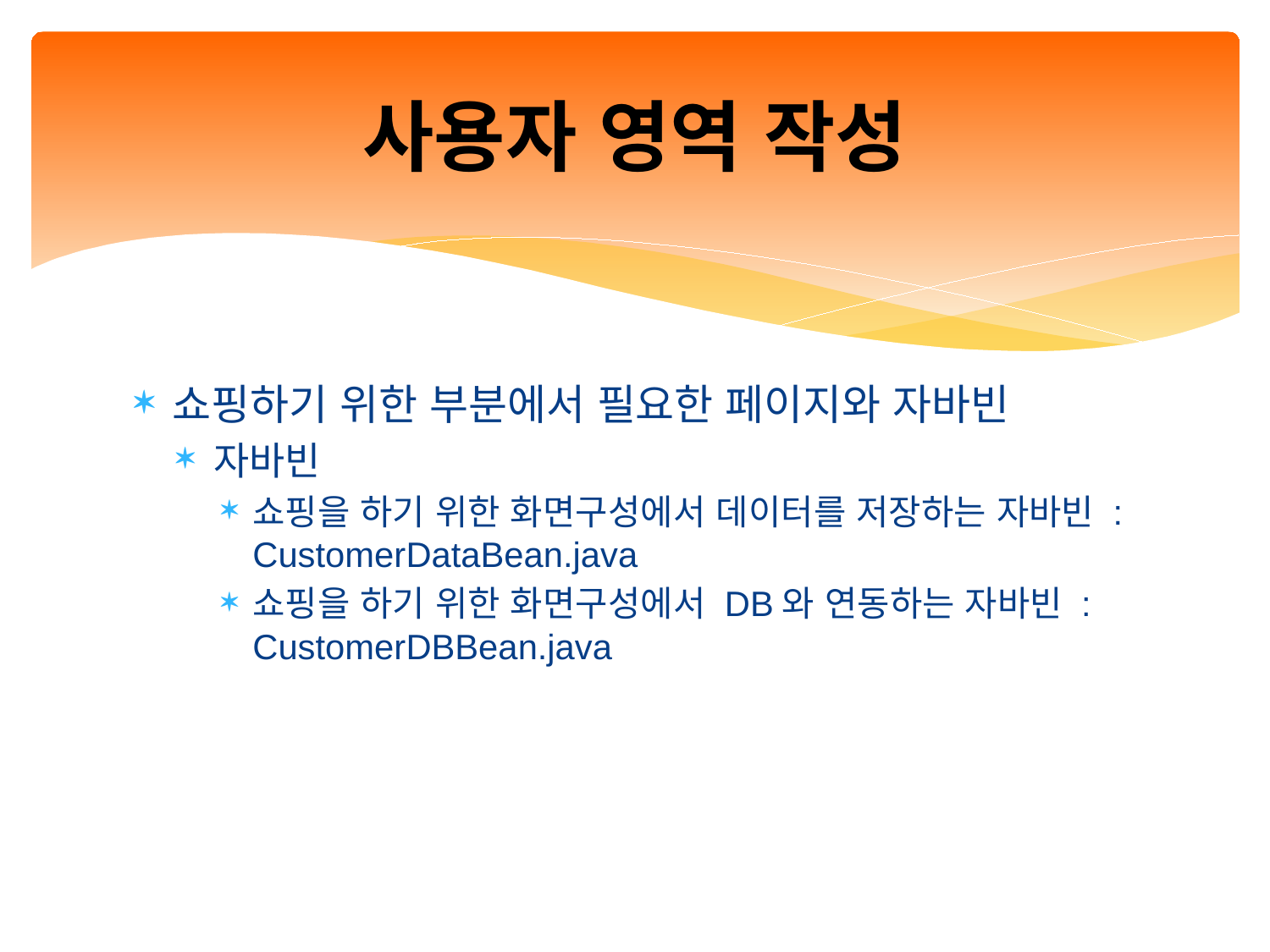

# 사용자 영역 작성
쇼핑하기 위한 부분에서 필요한 페이지와 자바빈
자바빈
쇼핑을 하기 위한 화면구성에서 데이터를 저장하는 자바빈 : CustomerDataBean.java
쇼핑을 하기 위한 화면구성에서 DB와 연동하는 자바빈 : CustomerDBBean.java